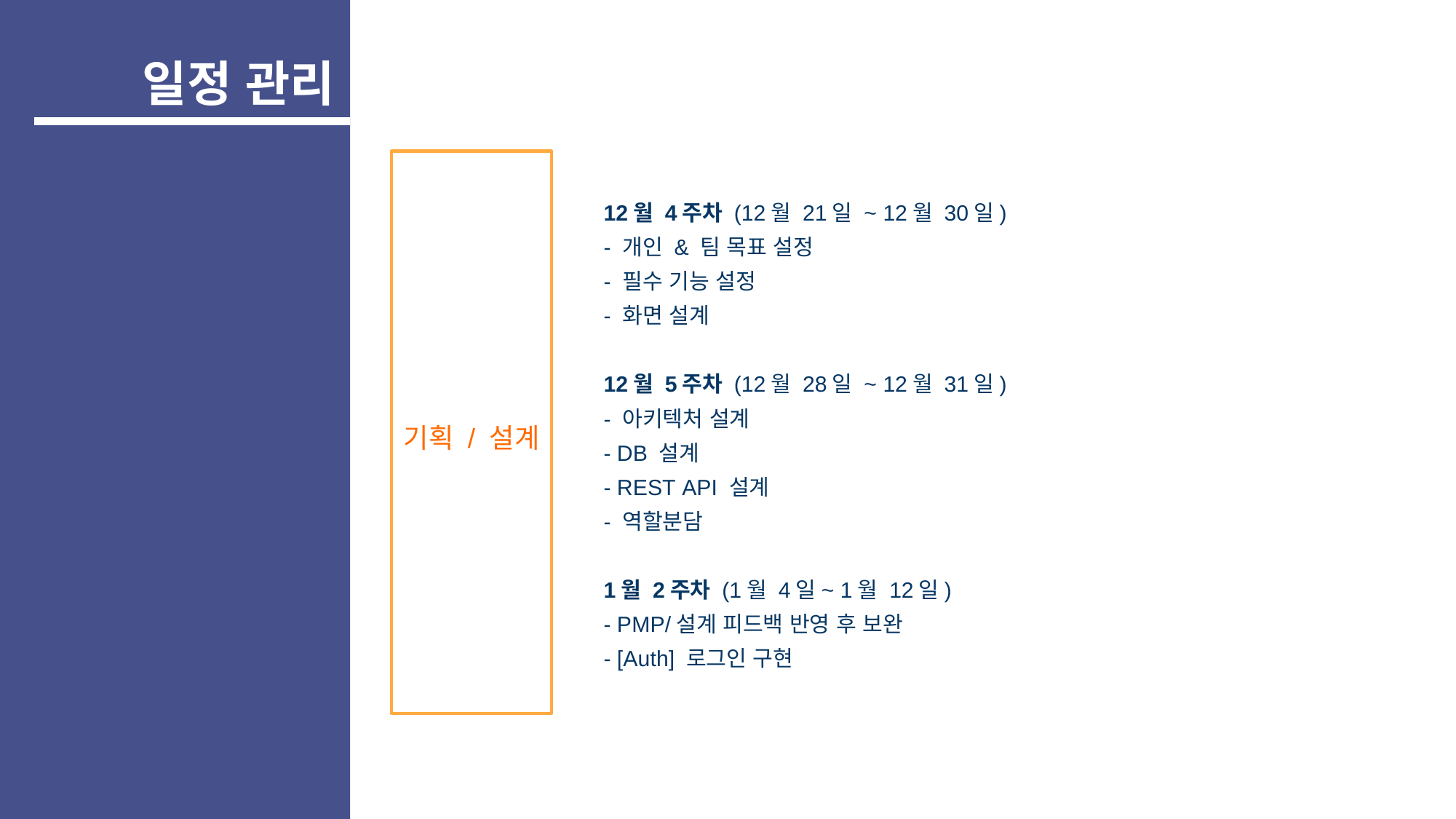

일정 관리

12월 4주차 (12월 21일 ~ 12월 30일)
- 개인 & 팀 목표 설정
- 필수 기능 설정
- 화면 설계

12월 5주차 (12월 28일 ~ 12월 31일)
- 아키텍처 설계
- DB 설계
- REST API 설계
- 역할분담

1월 2주차 (1월 4일~ 1월 12일)
- PMP/설계 피드백 반영 후 보완
- [Auth] 로그인 구현
기획 / 설계